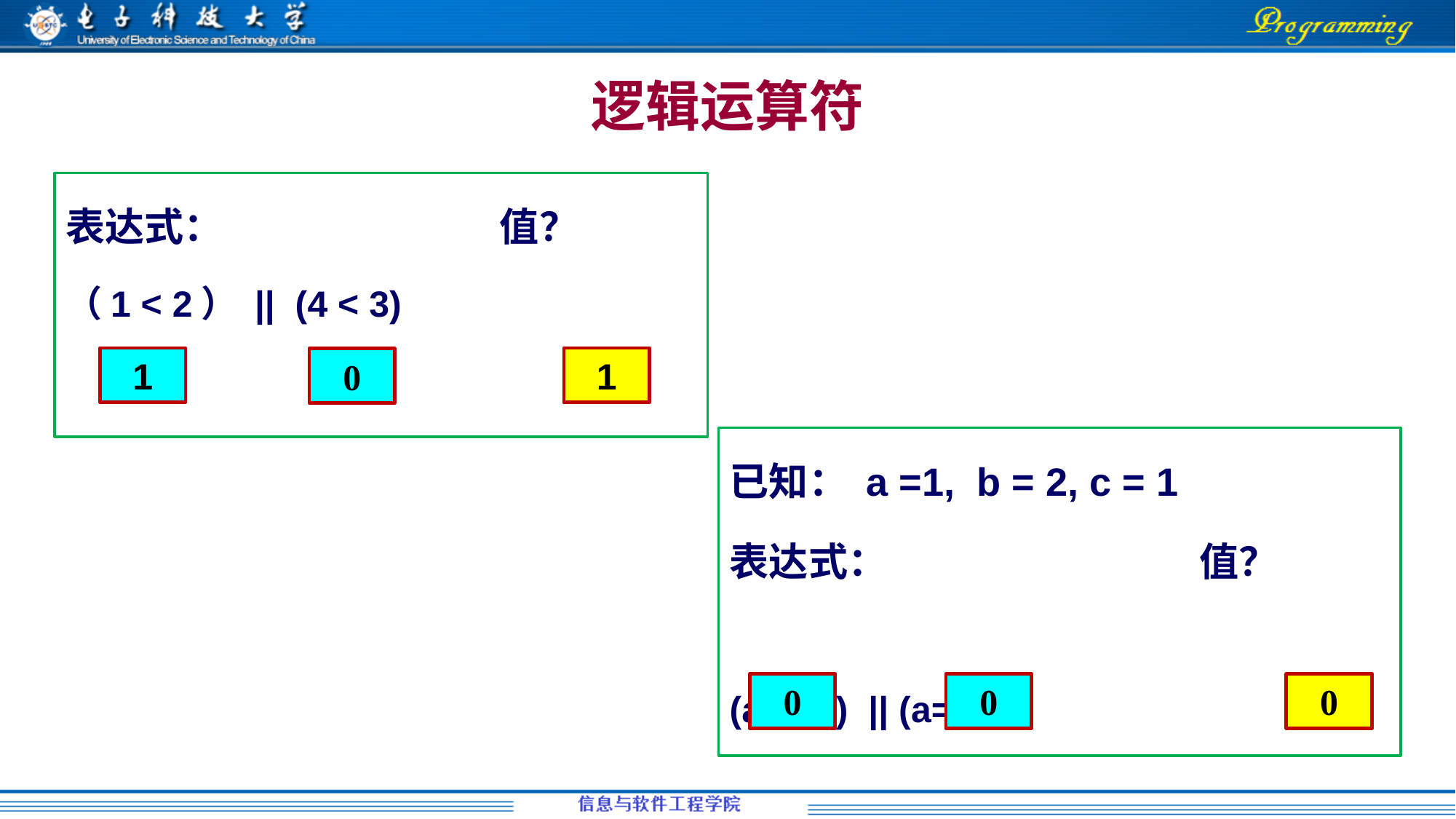

# 逻辑运算符
表达式：                               值？
（1 < 2） ||  (4 < 3)
1
1
0
已知： a =1,  b = 2, c = 1
表达式：                                   值？
(a != c)  || (a==b)

0
0
0